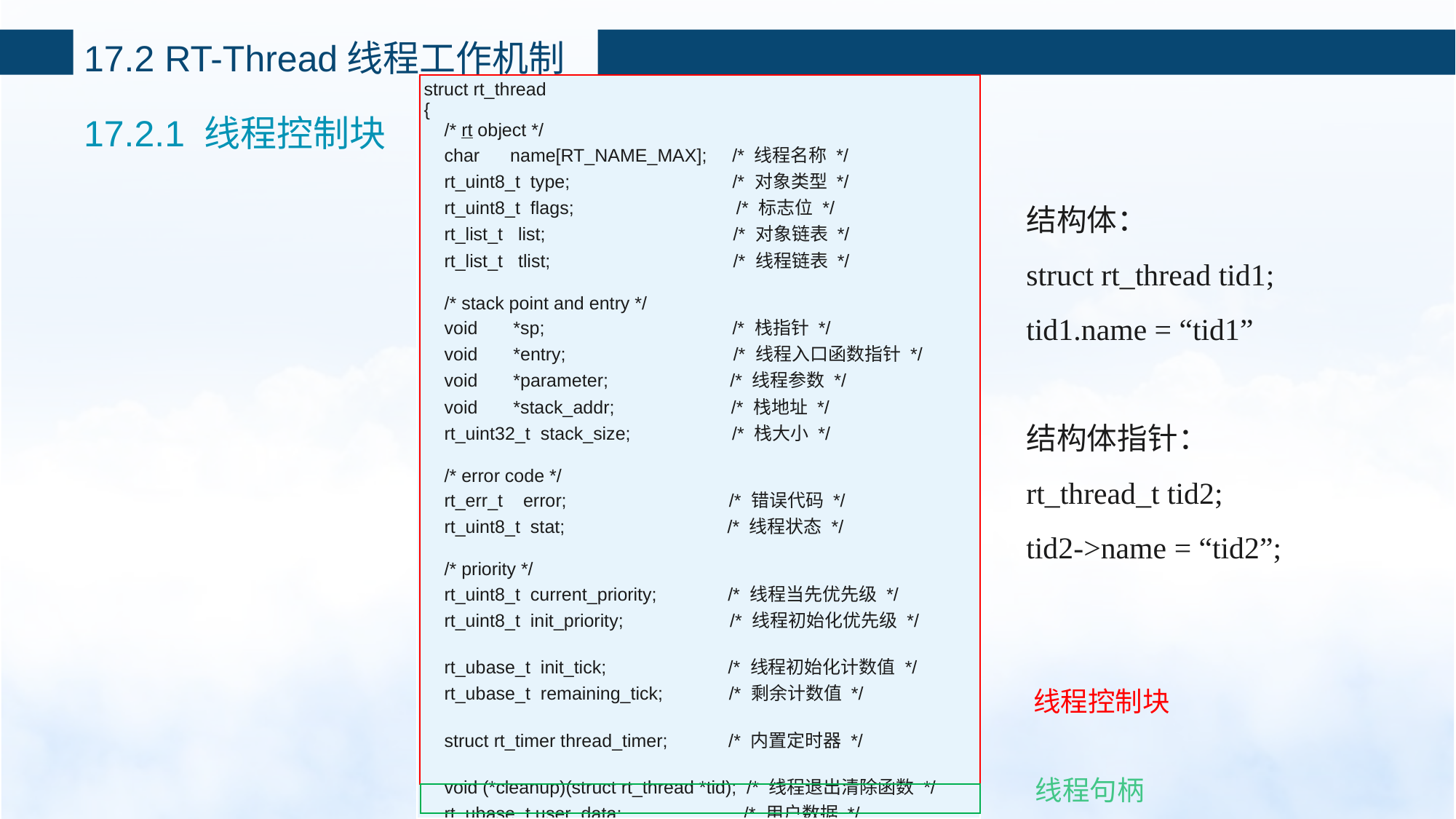

17.2 RT-Thread线程工作机制

| struct rt\_thread { /\* rt object \*/ char name[RT\_NAME\_MAX]; /\* 线程名称 \*/ rt\_uint8\_t type; /\* 对象类型 \*/ rt\_uint8\_t flags; /\* 标志位 \*/ rt\_list\_t list; /\* 对象链表 \*/ rt\_list\_t tlist; /\* 线程链表 \*/   /\* stack point and entry \*/ void \*sp; /\* 栈指针 \*/ void \*entry; /\* 线程入口函数指针 \*/ void \*parameter; /\* 线程参数 \*/ void \*stack\_addr; /\* 栈地址 \*/ rt\_uint32\_t stack\_size; /\* 栈大小 \*/   /\* error code \*/ rt\_err\_t error; /\* 错误代码 \*/ rt\_uint8\_t stat; /\* 线程状态 \*/   /\* priority \*/ rt\_uint8\_t current\_priority; /\* 线程当先优先级 \*/ rt\_uint8\_t init\_priority; /\* 线程初始化优先级 \*/   rt\_ubase\_t init\_tick; /\* 线程初始化计数值 \*/ rt\_ubase\_t remaining\_tick; /\* 剩余计数值 \*/   struct rt\_timer thread\_timer; /\* 内置定时器 \*/   void (\*cleanup)(struct rt\_thread \*tid); /\* 线程退出清除函数 \*/ rt\_ubase\_t user\_data; /\* 用户数据 \*/ }; typedef struct rt\_thread \*rt\_thread\_t; |
| --- |

17.2.1 线程控制块
结构体：
struct rt_thread tid1;
tid1.name = “tid1”

结构体指针：
rt_thread_t tid2;
tid2->name = “tid2”;
线程控制块
线程句柄